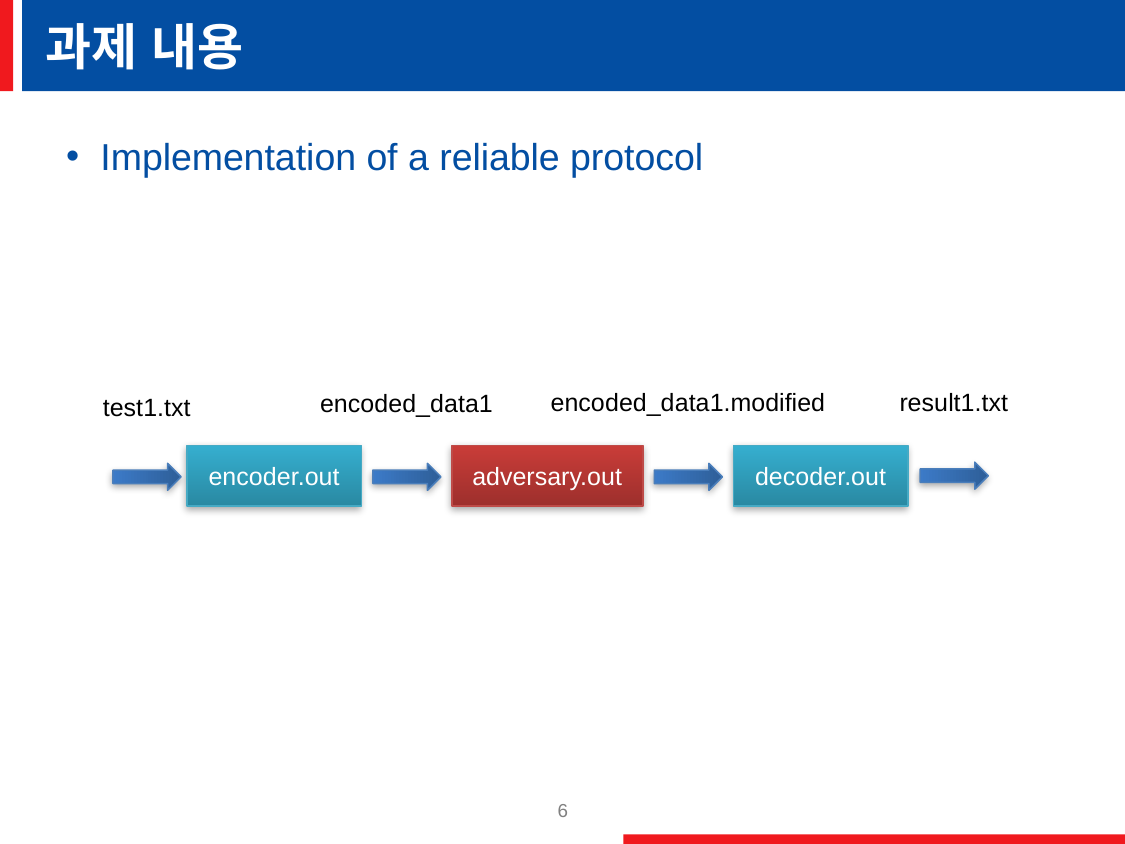

# 과제 내용
Implementation of a reliable protocol

result1.txt
encoded_data1.modified
encoded_data1
test1.txt

encoder.out
adversary.out
decoder.out